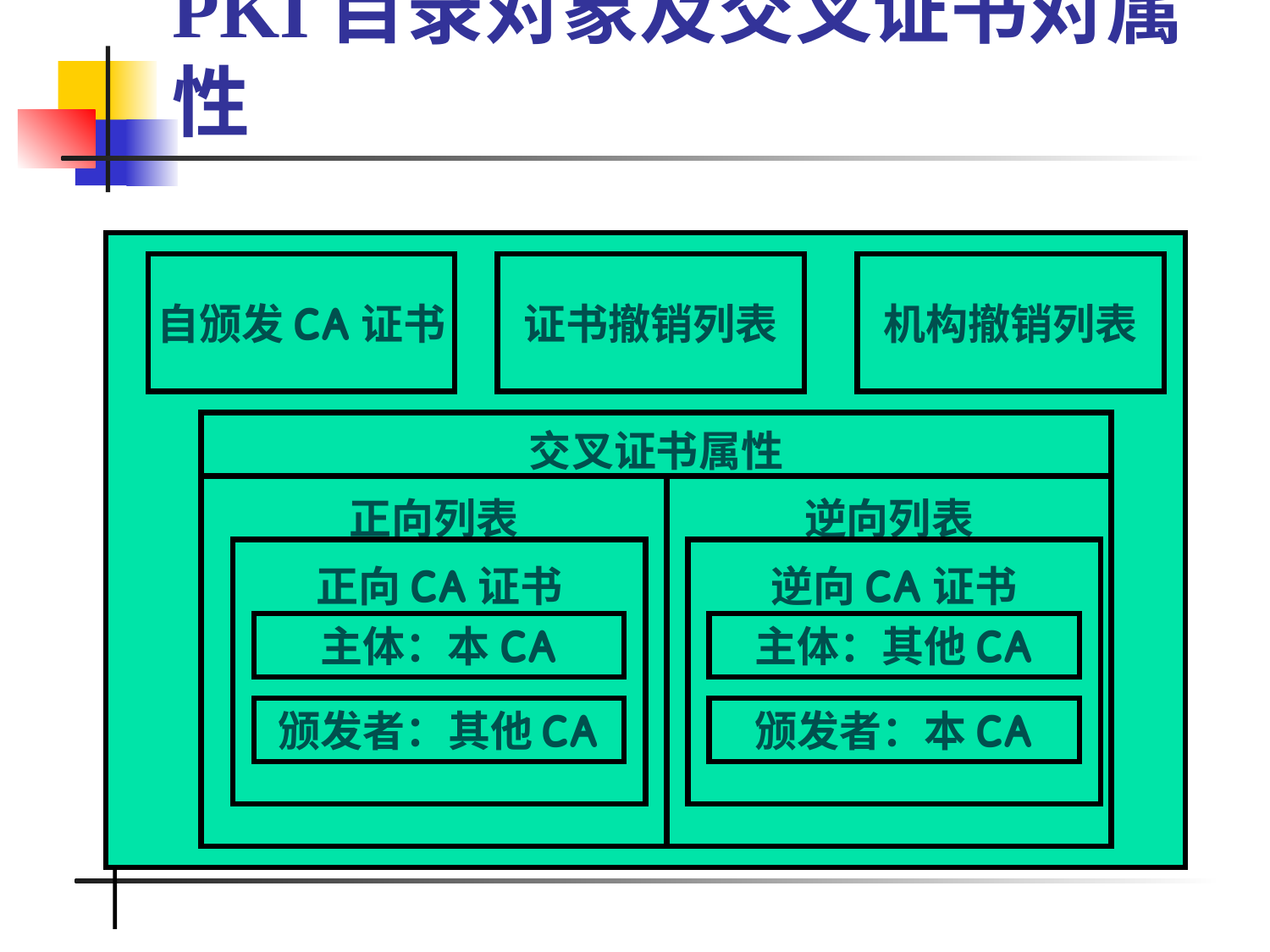

# PKI目录对象及交叉证书对属性

自颁发CA证书
证书撤销列表
机构撤销列表
交叉证书属性

正向列表

逆向列表

正向CA证书

逆向CA证书

主体：本CA
主体：其他CA
颁发者：其他CA
颁发者：本CA